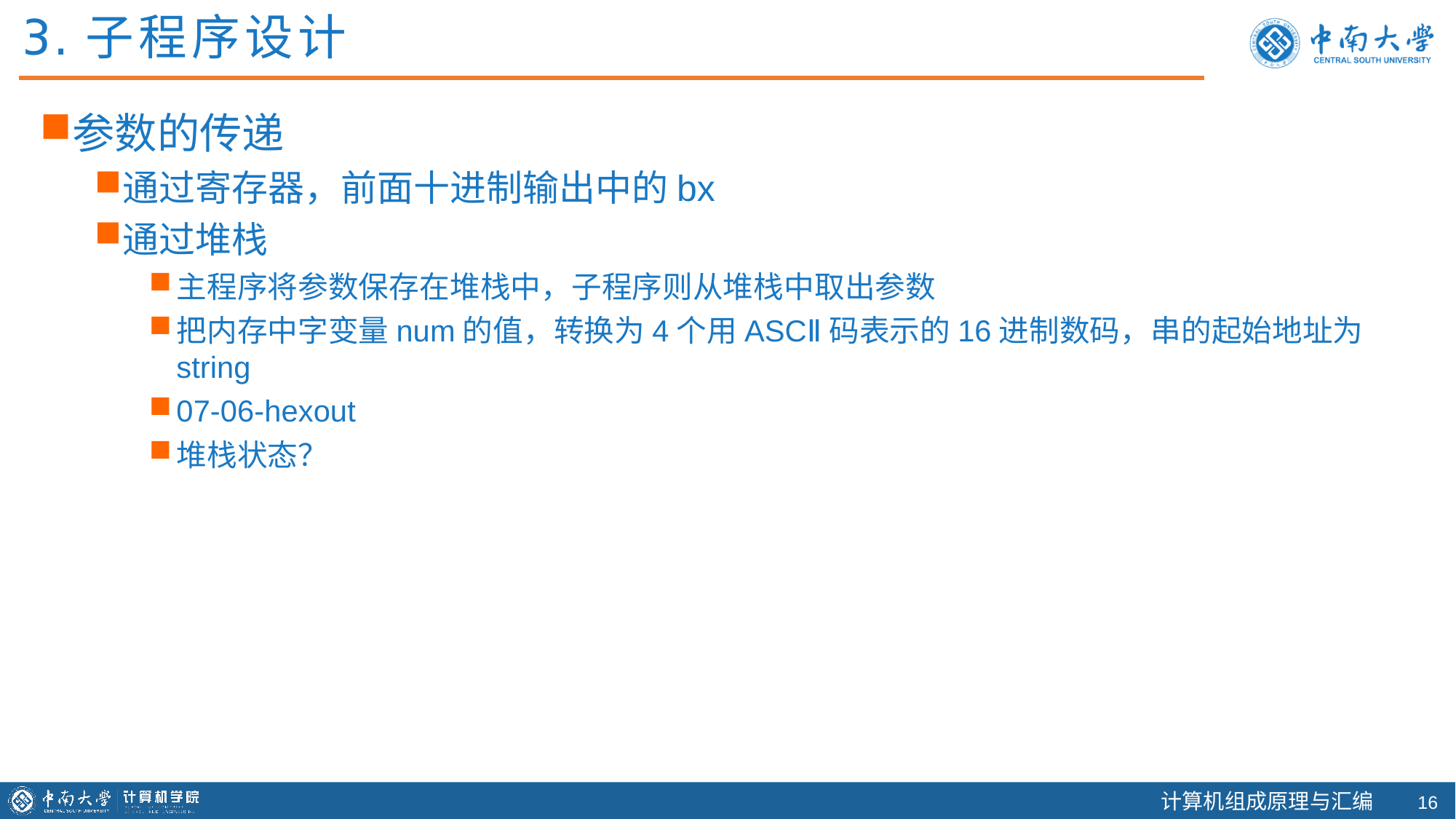

3.子程序设计
参数的传递
通过寄存器，前面十进制输出中的bx
通过堆栈
主程序将参数保存在堆栈中，子程序则从堆栈中取出参数
把内存中字变量num的值，转换为4个用ASCⅡ码表示的16进制数码，串的起始地址为string
07-06-hexout
堆栈状态？

16